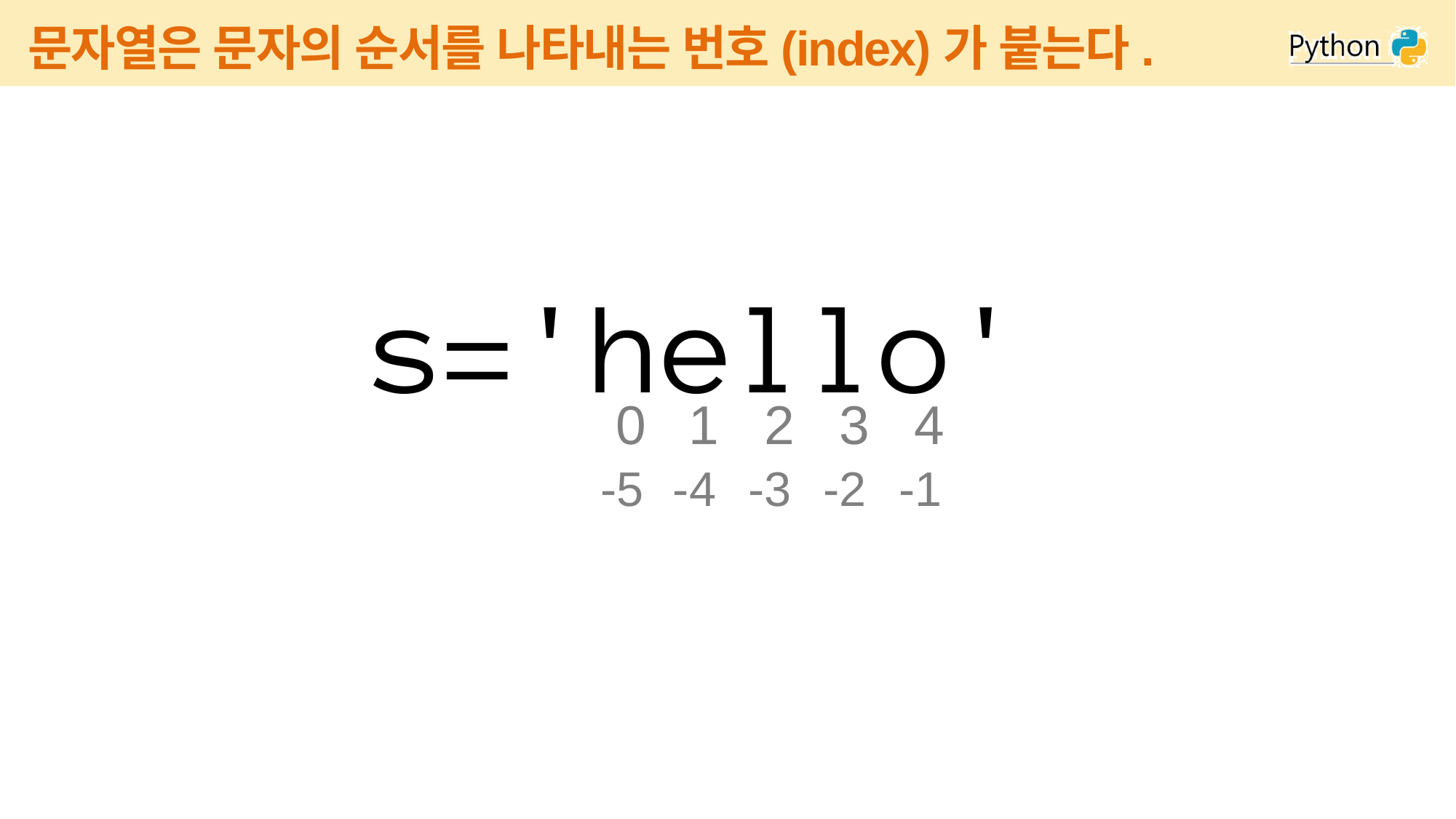

# 문자열은 문자의 순서를 나타내는 번호(index)가 붙는다.
s='hello'
0
1
2
3
4
-5
-4
-3
-2
-1